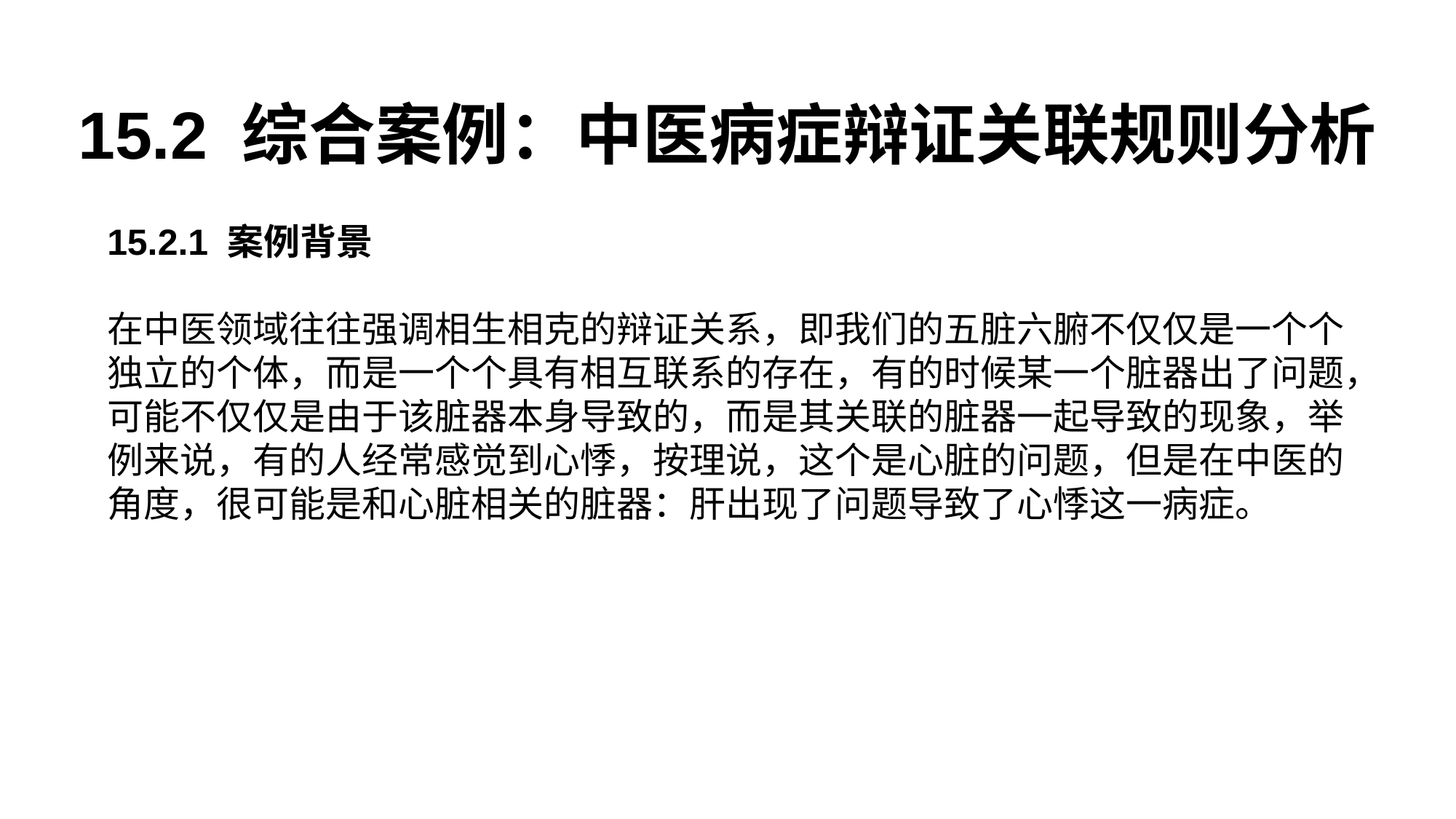

15.2 综合案例：中医病症辩证关联规则分析
15.2.1 案例背景

在中医领域往往强调相生相克的辩证关系，即我们的五脏六腑不仅仅是一个个独立的个体，而是一个个具有相互联系的存在，有的时候某一个脏器出了问题，可能不仅仅是由于该脏器本身导致的，而是其关联的脏器一起导致的现象，举例来说，有的人经常感觉到心悸，按理说，这个是心脏的问题，但是在中医的角度，很可能是和心脏相关的脏器：肝出现了问题导致了心悸这一病症。